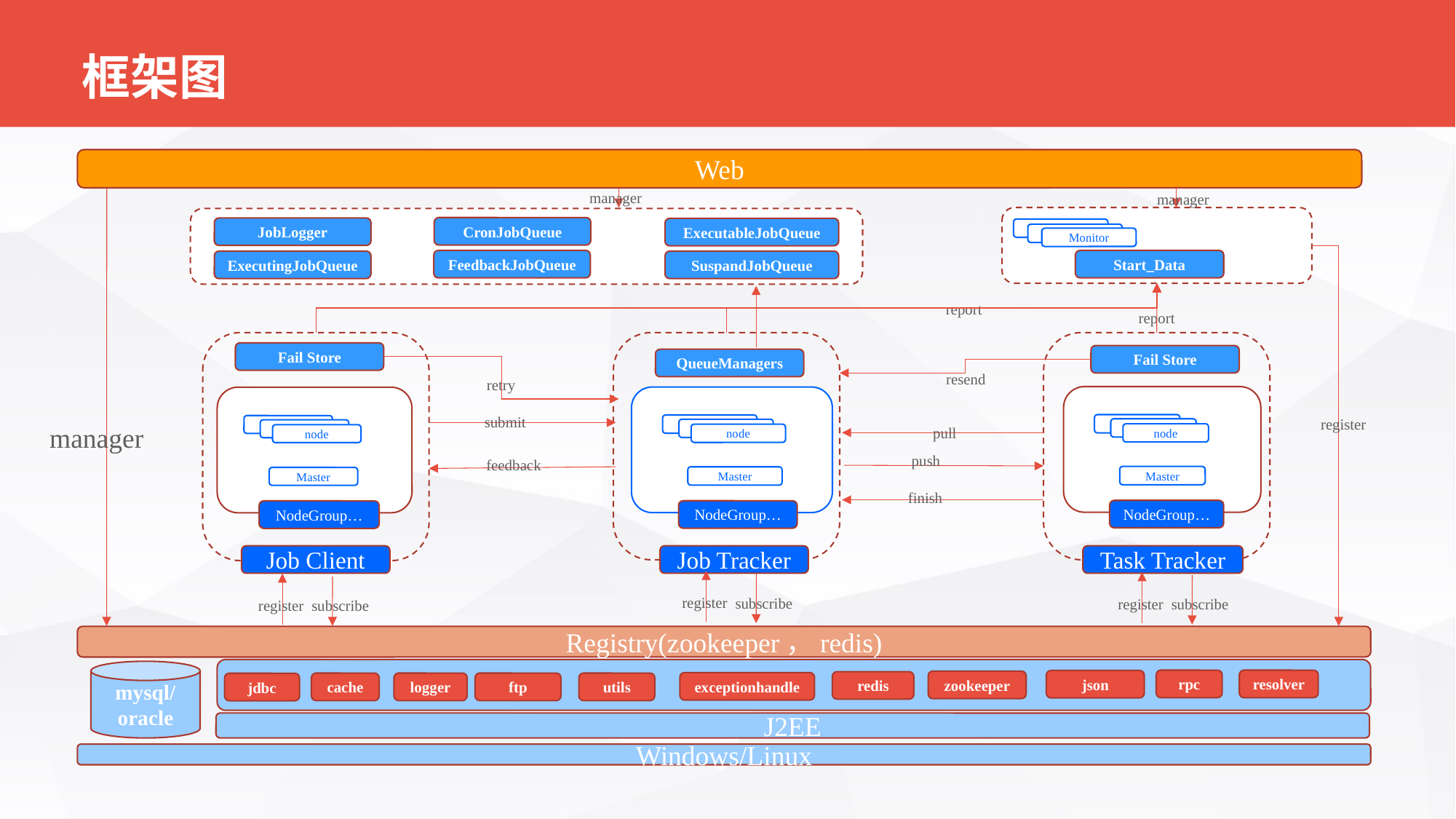

# 框架图
Web
manager
manager

CronJobQueue
JobLogger
ExecutableJobQueue
Master
Master
Monitor
FeedbackJobQueue
Start_Data
ExecutingJobQueue
SuspandJobQueue
report
report

Fail Store
Fail Store
QueueManagers
resend
retry

submit
register
Master
Master
manager
Master
pull
Master
Master
Master
node
node
node
push
feedback
Master
Master
Master
finish
NodeGroup…
NodeGroup…
NodeGroup…
Job Client
Job Tracker
Task Tracker
register
subscribe
register
subscribe
register
subscribe
Registry(zookeeper，redis)

mysql/
oracle
rpc
json
zookeeper
redis
exceptionhandle
cache
logger
ftp
utils
jdbc
J2EE
Windows/Linux
resolver